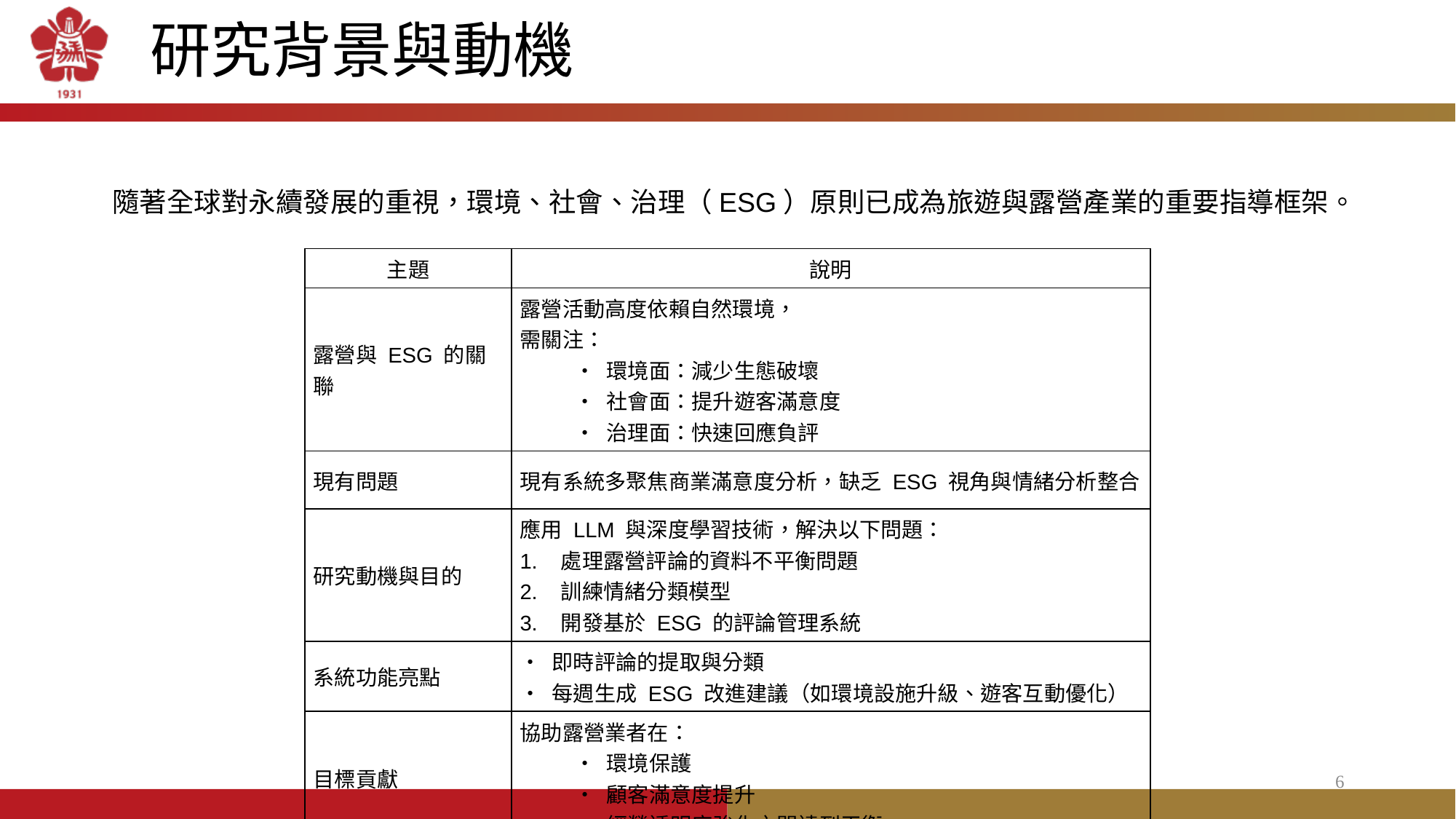

# 研究背景與動機
隨著全球對永續發展的重視，環境、社會、治理（ESG）原則已成為旅遊與露營產業的重要指導框架。
| 主題 | 說明 |
| --- | --- |
| 露營與 ESG 的關聯 | 露營活動高度依賴自然環境， 需關注： • 環境面：減少生態破壞 • 社會面：提升遊客滿意度 • 治理面：快速回應負評 |
| 現有問題 | 現有系統多聚焦商業滿意度分析，缺乏 ESG 視角與情緒分析整合 |
| 研究動機與目的 | 應用 LLM 與深度學習技術，解決以下問題： 處理露營評論的資料不平衡問題 訓練情緒分類模型 開發基於 ESG 的評論管理系統 |
| 系統功能亮點 | • 即時評論的提取與分類 • 每週生成 ESG 改進建議（如環境設施升級、遊客互動優化） |
| 目標貢獻 | 協助露營業者在： • 環境保護 • 顧客滿意度提升 • 經營透明度強化之間達到平衡 |
6